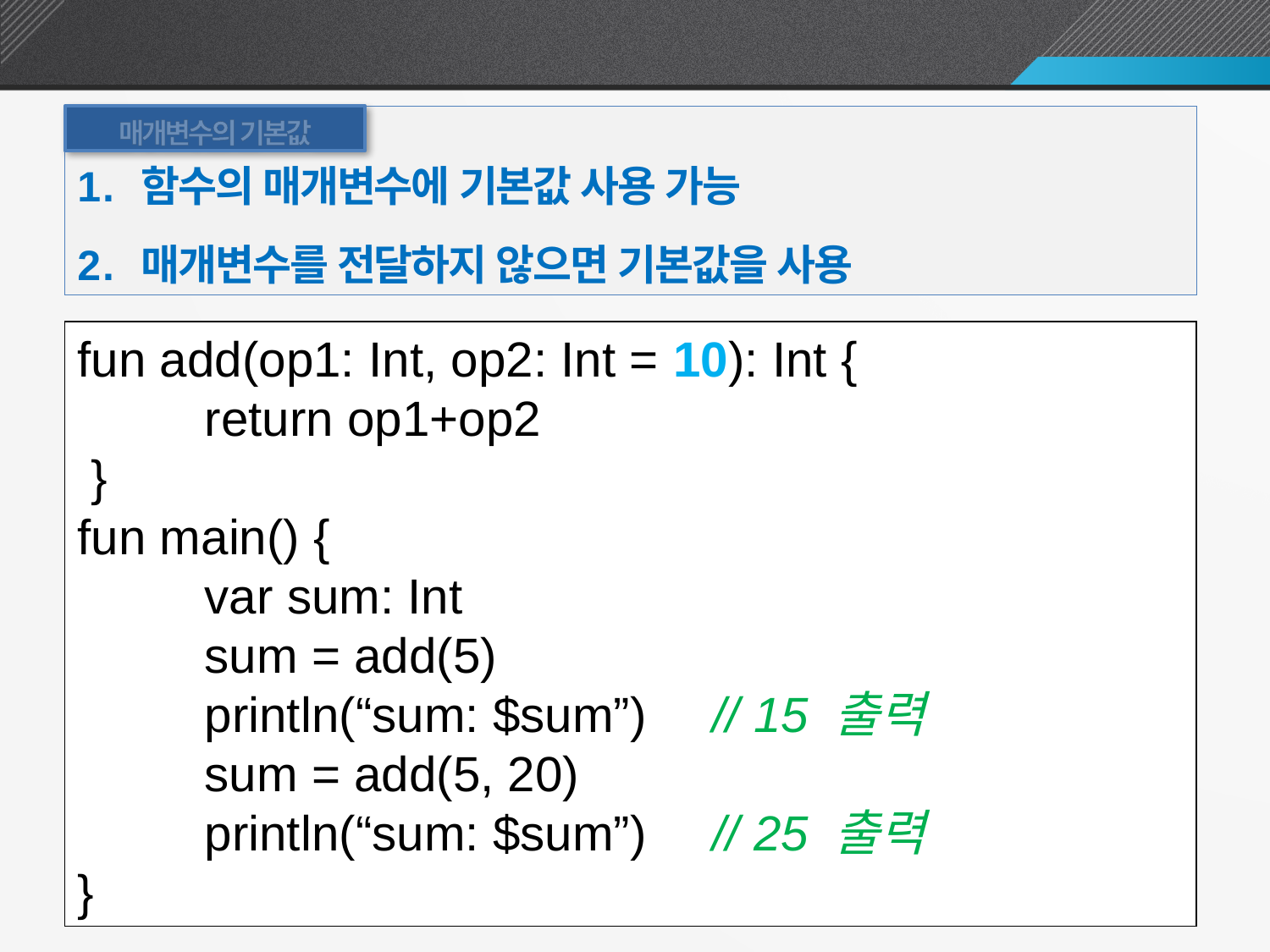

매개변수의 기본값
매개변수의 기본값

함수의 매개변수에 기본값 사용 가능
매개변수를 전달하지 않으면 기본값을 사용
fun add(op1: Int, op2: Int = 10): Int {
	return op1+op2
 }
fun main() {
	var sum: Int
	sum = add(5)
	println(“sum: $sum”)	// 15 출력
	sum = add(5, 20)
	println(“sum: $sum”)	// 25 출력
}